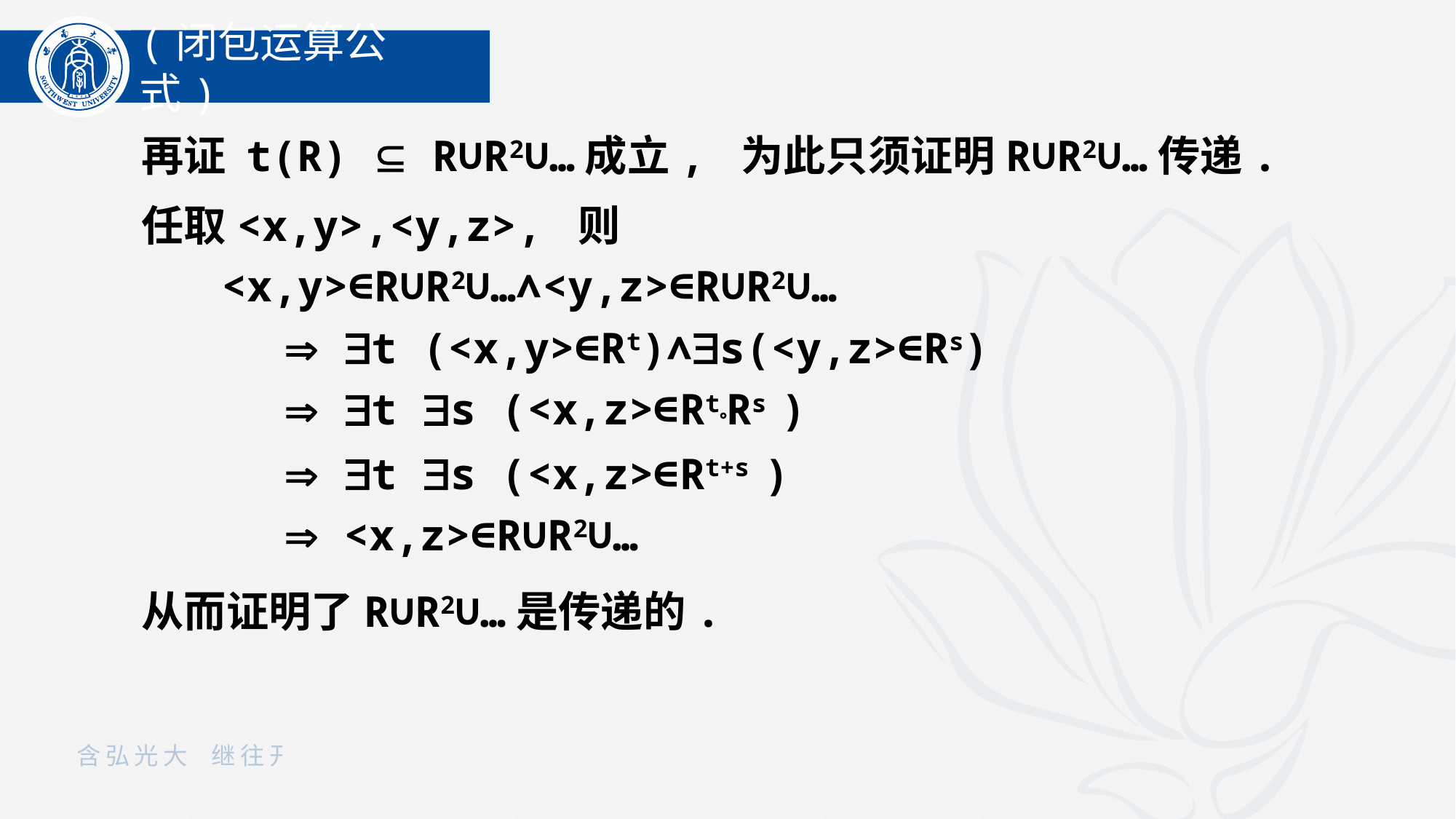

(闭包运算公式)
再证 t(R) ⊆ R∪R2∪…成立, 为此只须证明R∪R2∪…传递.
任取<x,y>,<y,z>, 则
   <x,y>∈R∪R2∪…∧<y,z>∈R∪R2∪…
    ⇒ ∃t (<x,y>∈Rt)∧∃s(<y,z>∈Rs)
    ⇒ ∃t ∃s (<x,z>∈Rt°Rs )
    ⇒ ∃t ∃s (<x,z>∈Rt+s )
    ⇒ <x,z>∈R∪R2∪…
从而证明了R∪R2∪…是传递的.